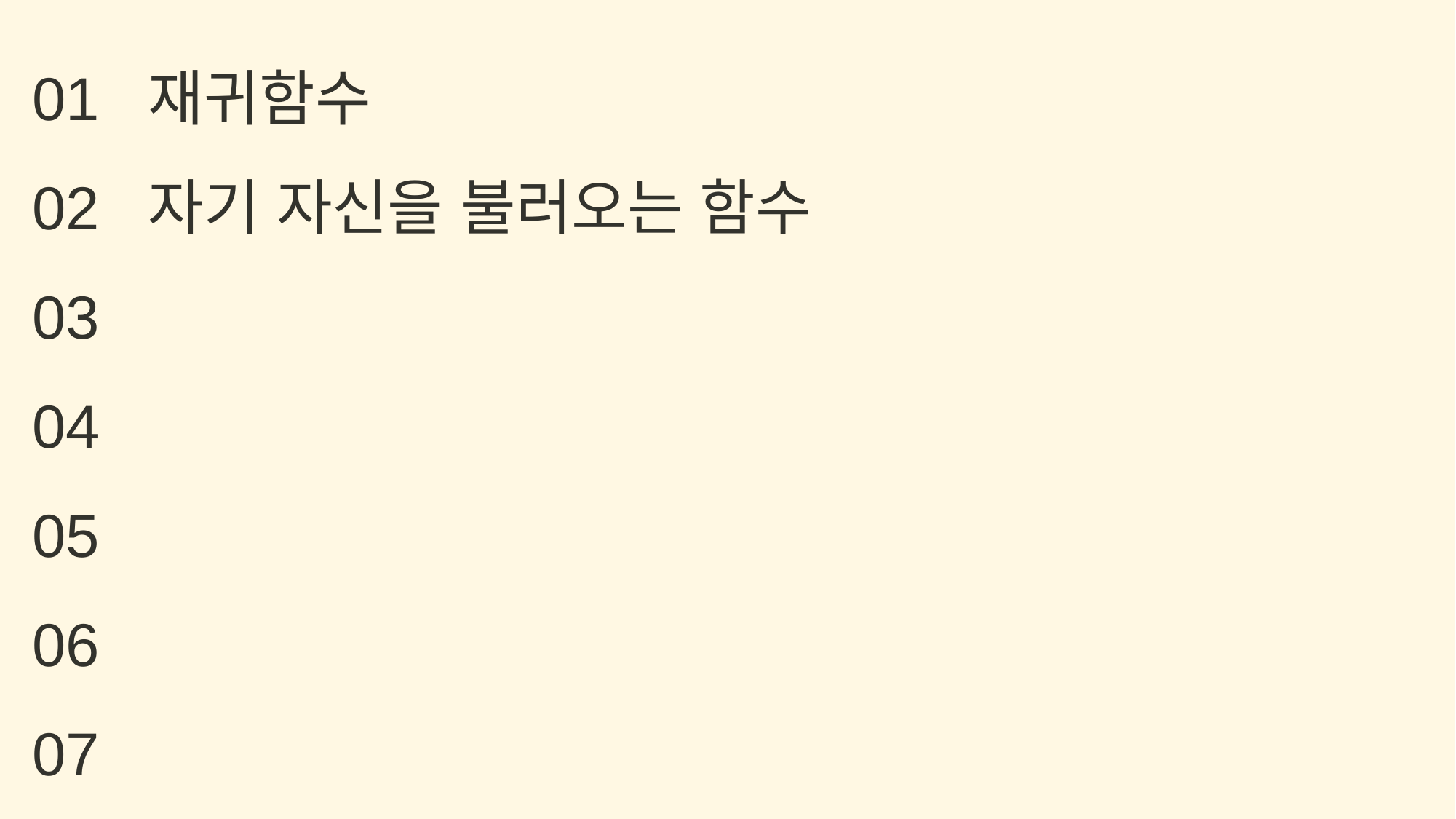

재귀함수
자기 자신을 불러오는 함수
01
02
03
04
05
06
07